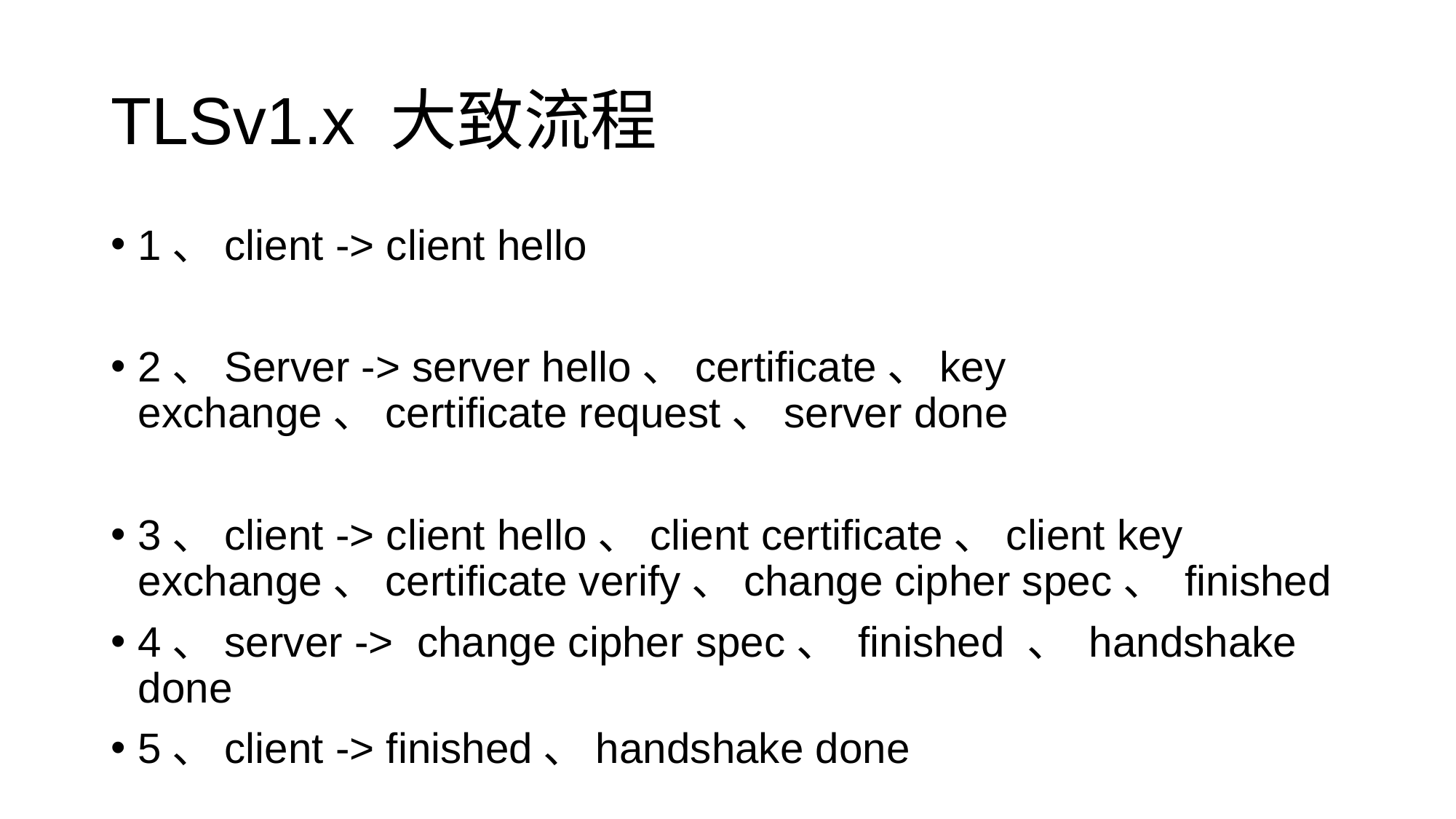

# TLSv1.x 大致流程
1、client -> client hello

2、Server -> server hello、certificate、key exchange、certificate request、server done

3、client -> client hello、client certificate、client key exchange、certificate verify、change cipher spec、 finished
4、server ->  change cipher spec、 finished 、 handshake done
5、client -> finished、handshake done